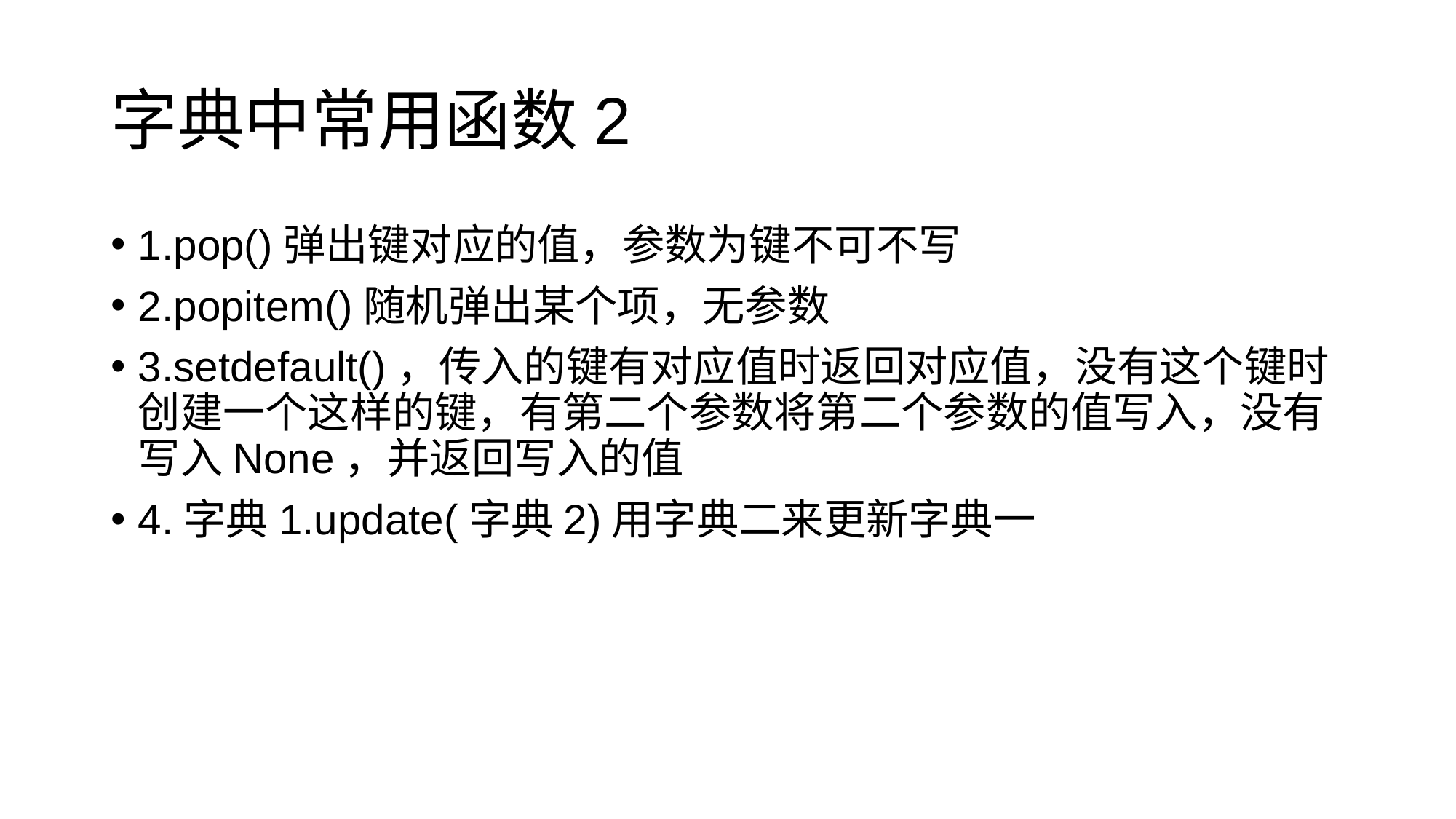

# 字典中常用函数2
1.pop()弹出键对应的值，参数为键不可不写
2.popitem()随机弹出某个项，无参数
3.setdefault()，传入的键有对应值时返回对应值，没有这个键时创建一个这样的键，有第二个参数将第二个参数的值写入，没有写入None，并返回写入的值
4.字典1.update(字典2)用字典二来更新字典一